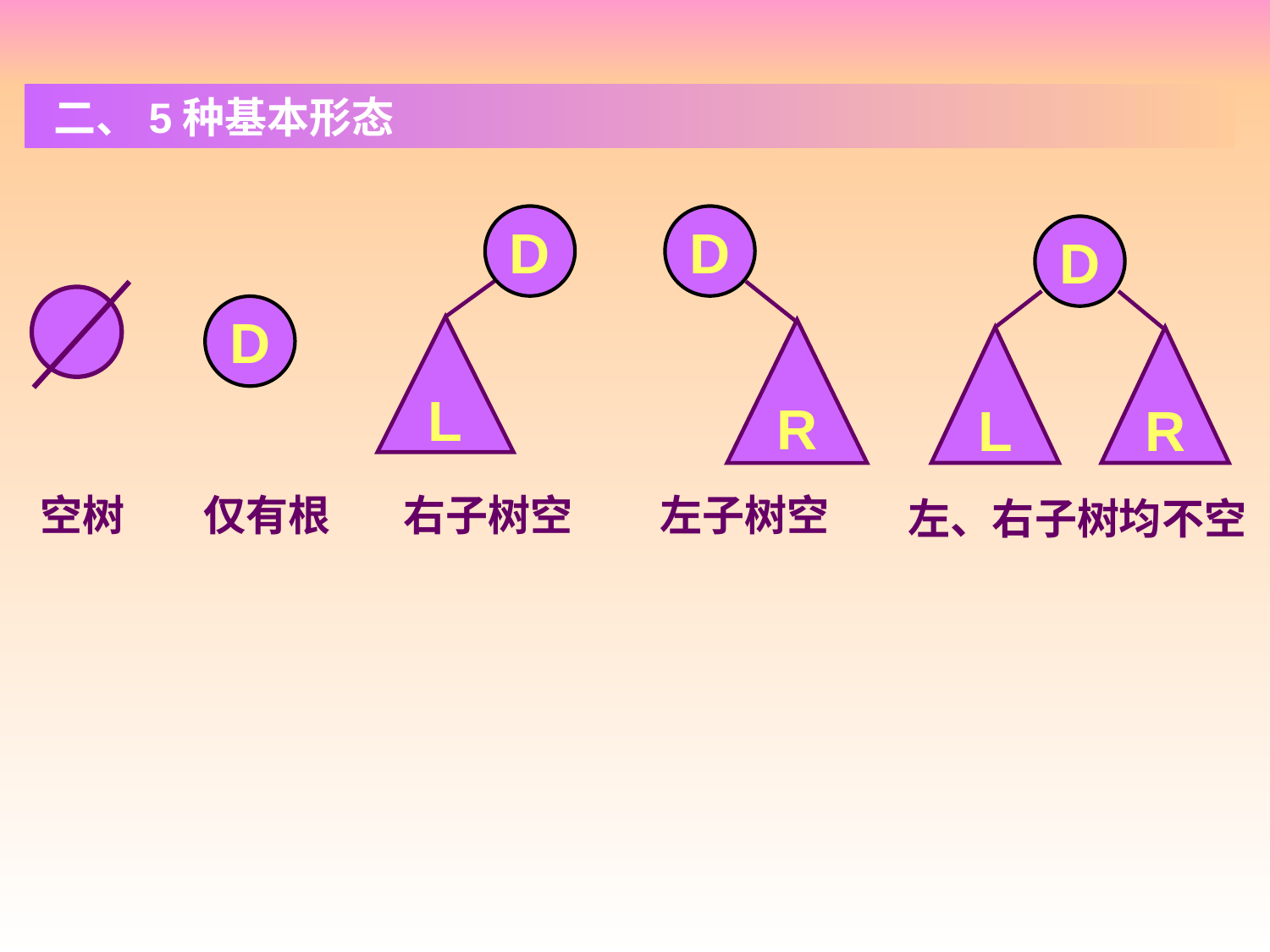

二、5种基本形态
D
D
D

D
L
R
L
R

空树
仅有根
右子树空
左子树空
左、右子树均不空